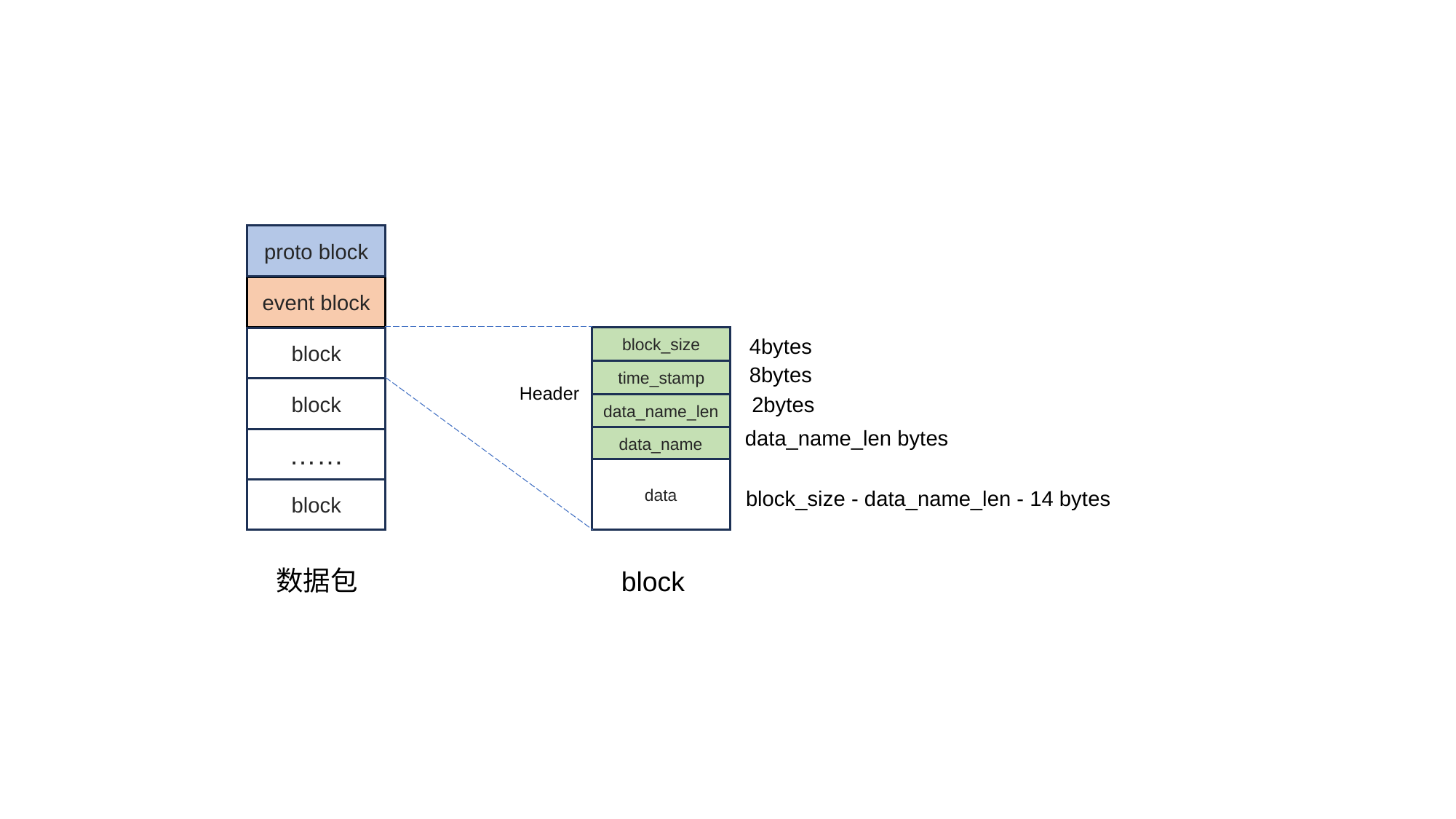

proto block
event block
4bytes
block_size
block
8bytes
time_stamp
Header
block
2bytes
data_name_len
data_name_len bytes
data_name
……
data
block
block_size - data_name_len - 14 bytes
数据包
block